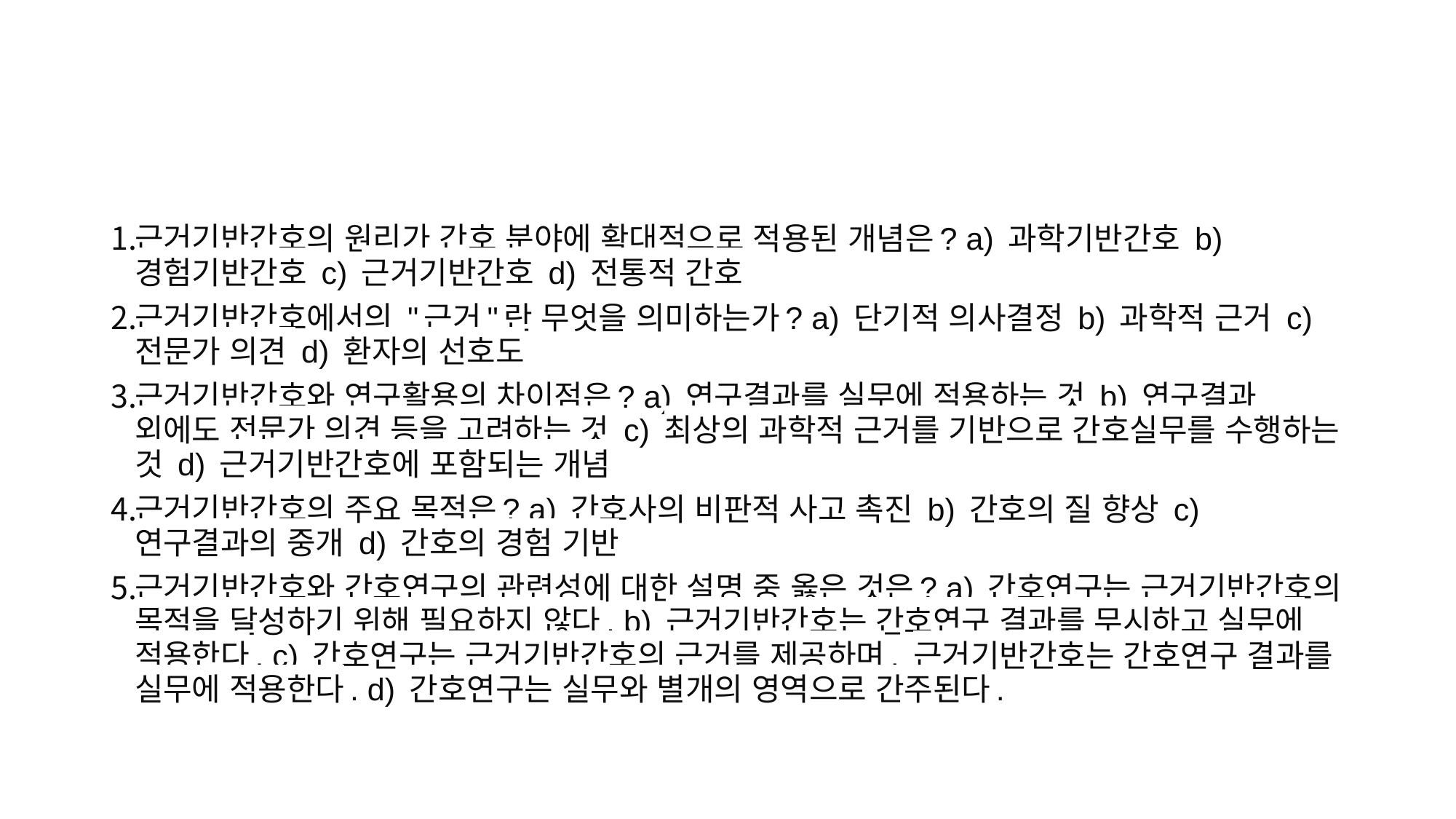

#
근거기반간호의 원리가 간호 분야에 확대적으로 적용된 개념은? a) 과학기반간호 b) 경험기반간호 c) 근거기반간호 d) 전통적 간호
근거기반간호에서의 "근거"란 무엇을 의미하는가? a) 단기적 의사결정 b) 과학적 근거 c) 전문가 의견 d) 환자의 선호도
근거기반간호와 연구활용의 차이점은? a) 연구결과를 실무에 적용하는 것 b) 연구결과 외에도 전문가 의견 등을 고려하는 것 c) 최상의 과학적 근거를 기반으로 간호실무를 수행하는 것 d) 근거기반간호에 포함되는 개념
근거기반간호의 주요 목적은? a) 간호사의 비판적 사고 촉진 b) 간호의 질 향상 c) 연구결과의 중개 d) 간호의 경험 기반
근거기반간호와 간호연구의 관련성에 대한 설명 중 옳은 것은? a) 간호연구는 근거기반간호의 목적을 달성하기 위해 필요하지 않다. b) 근거기반간호는 간호연구 결과를 무시하고 실무에 적용한다. c) 간호연구는 근거기반간호의 근거를 제공하며, 근거기반간호는 간호연구 결과를 실무에 적용한다. d) 간호연구는 실무와 별개의 영역으로 간주된다.